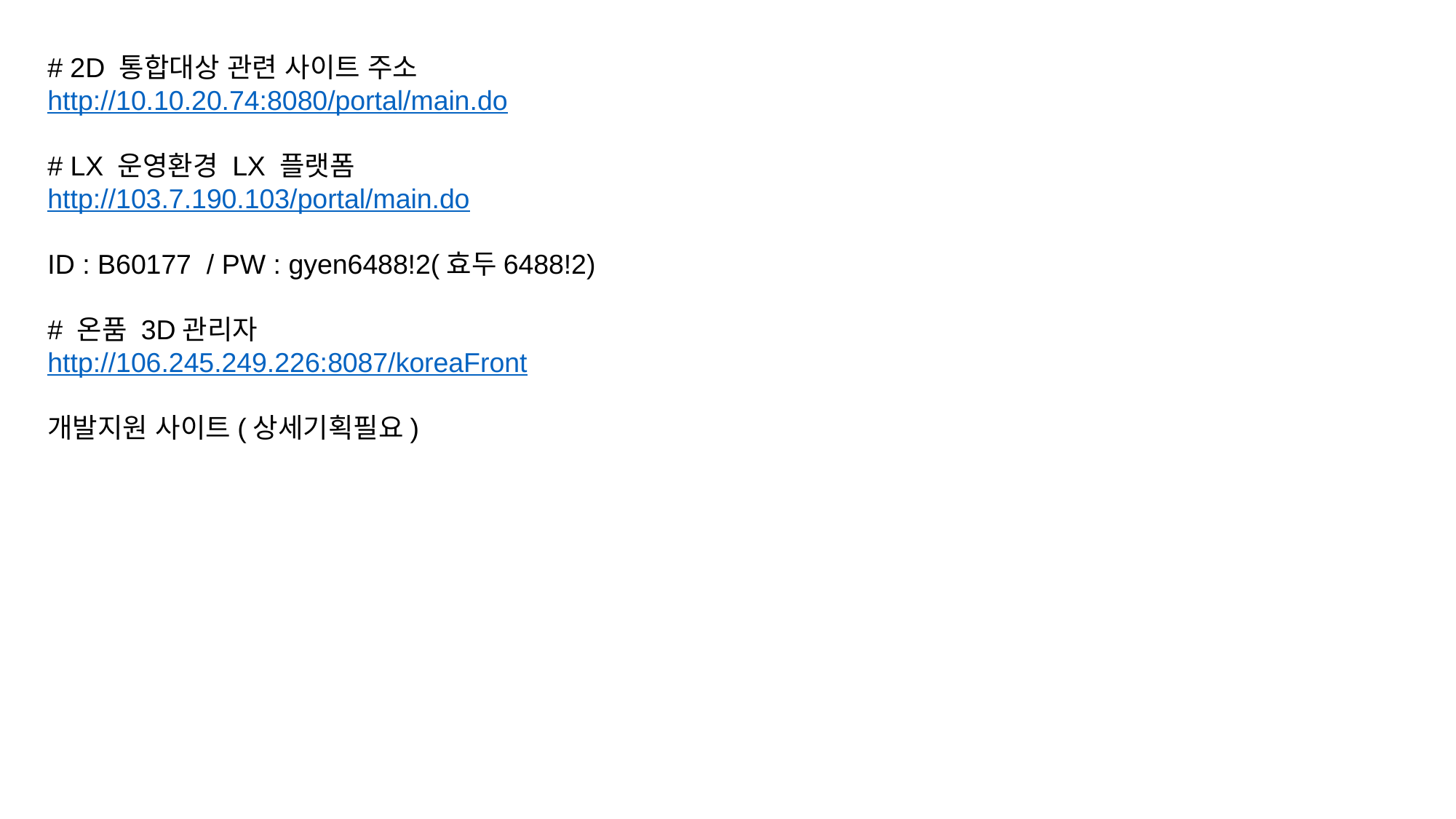

# 2D 통합대상 관련 사이트 주소
http://10.10.20.74:8080/portal/main.do

# LX 운영환경 LX 플랫폼
http://103.7.190.103/portal/main.do

ID : B60177  / PW : gyen6488!2(효두6488!2)

# 온품 3D관리자
http://106.245.249.226:8087/koreaFront

개발지원 사이트(상세기획필요)